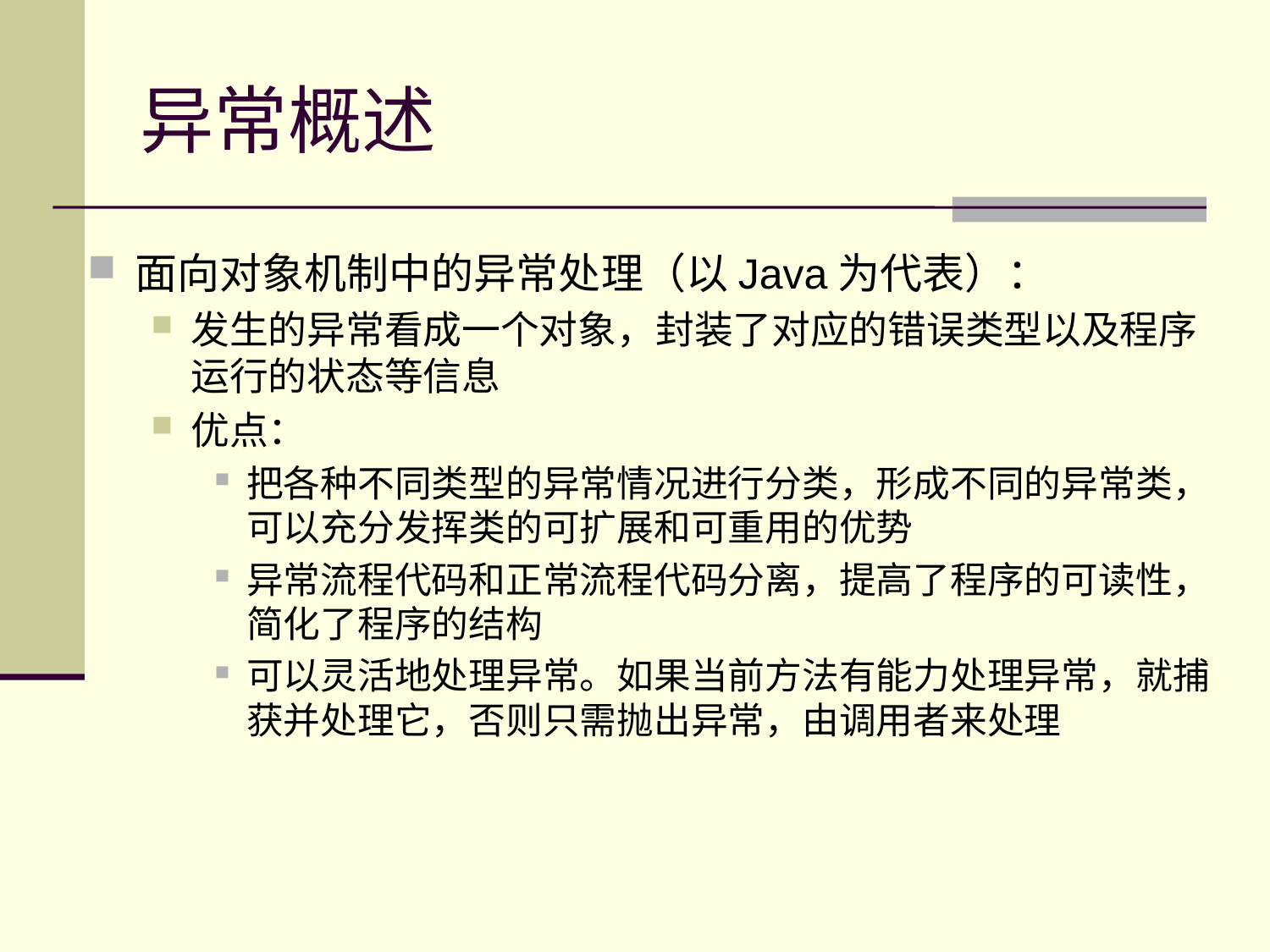

# 异常概述
面向对象机制中的异常处理（以Java为代表）：
发生的异常看成一个对象，封装了对应的错误类型以及程序运行的状态等信息
优点：
把各种不同类型的异常情况进行分类，形成不同的异常类，可以充分发挥类的可扩展和可重用的优势
异常流程代码和正常流程代码分离，提高了程序的可读性，简化了程序的结构
可以灵活地处理异常。如果当前方法有能力处理异常，就捕获并处理它，否则只需抛出异常，由调用者来处理